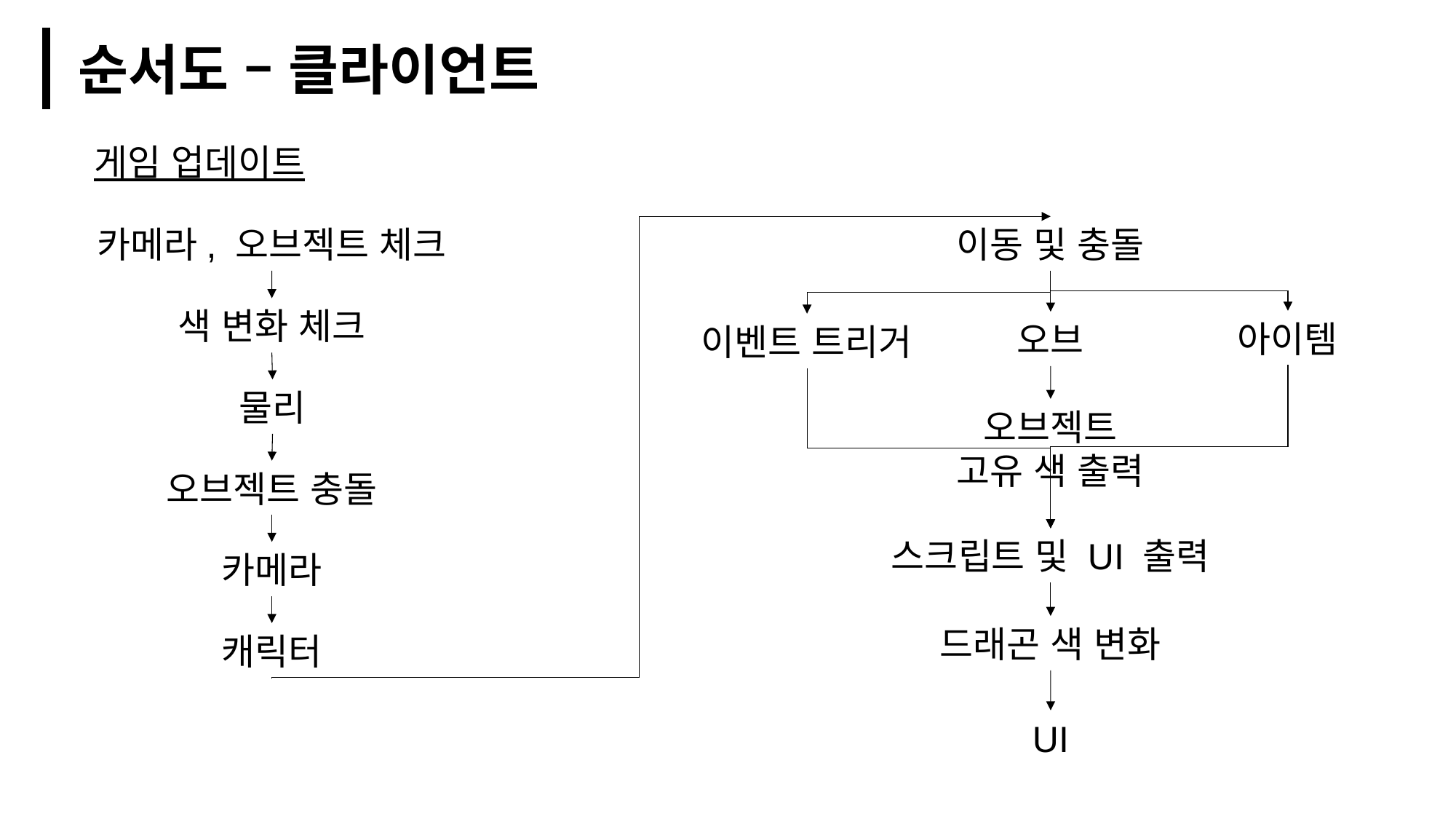

순서도 – 클라이언트
게임 업데이트
카메라, 오브젝트 체크
이동 및 충돌
색 변화 체크
아이템
오브
이벤트 트리거
물리
오브젝트
고유 색 출력
오브젝트 충돌
스크립트 및 UI 출력
카메라
드래곤 색 변화
캐릭터
UI